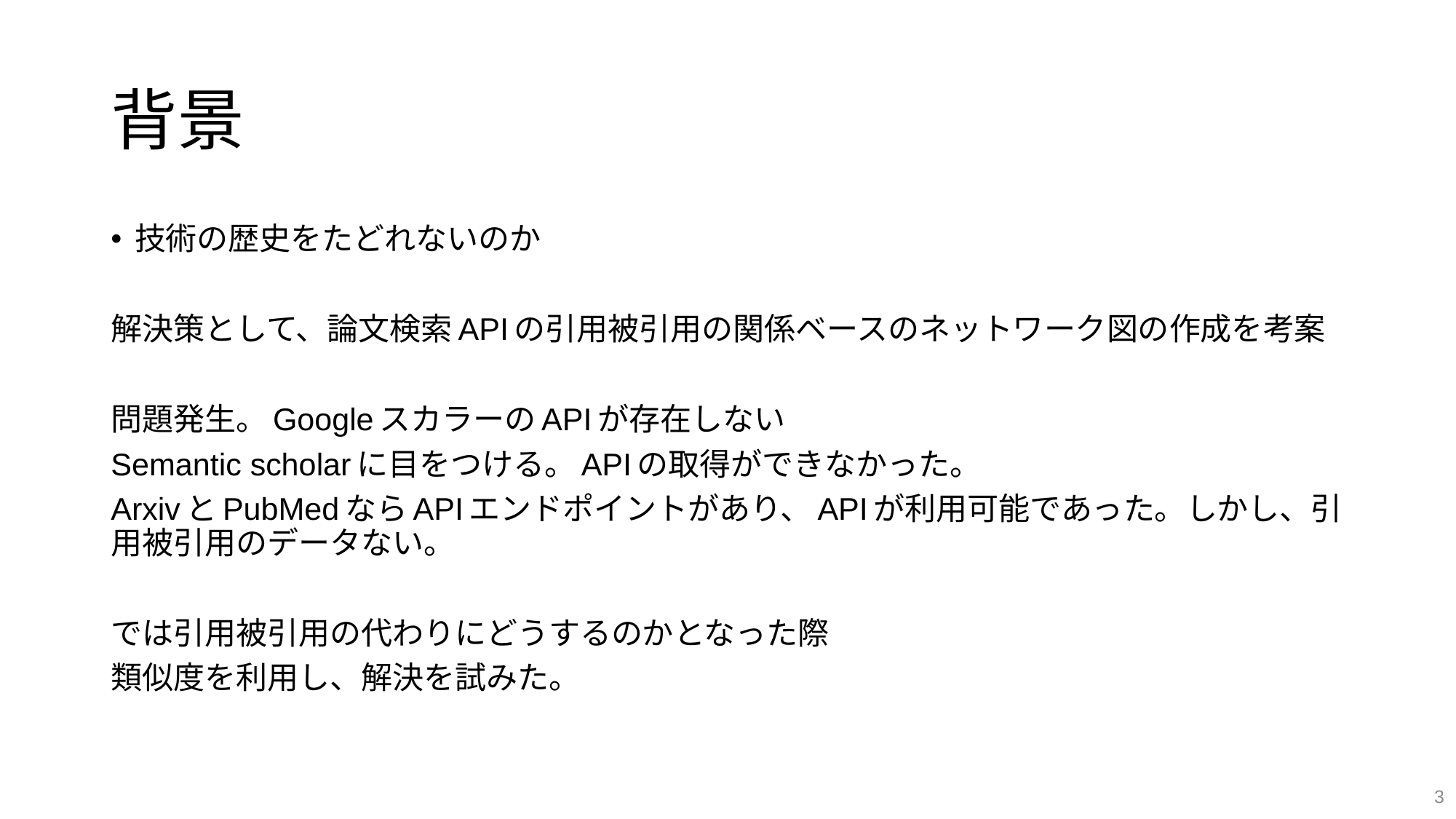

# 背景
技術の歴史をたどれないのか

解決策として、論文検索APIの引用被引用の関係ベースのネットワーク図の作成を考案

問題発生。GoogleスカラーのAPIが存在しない
Semantic scholarに目をつける。APIの取得ができなかった。
ArxivとPubMedならAPIエンドポイントがあり、APIが利用可能であった。しかし、引用被引用のデータない。

では引用被引用の代わりにどうするのかとなった際
類似度を利用し、解決を試みた。

3